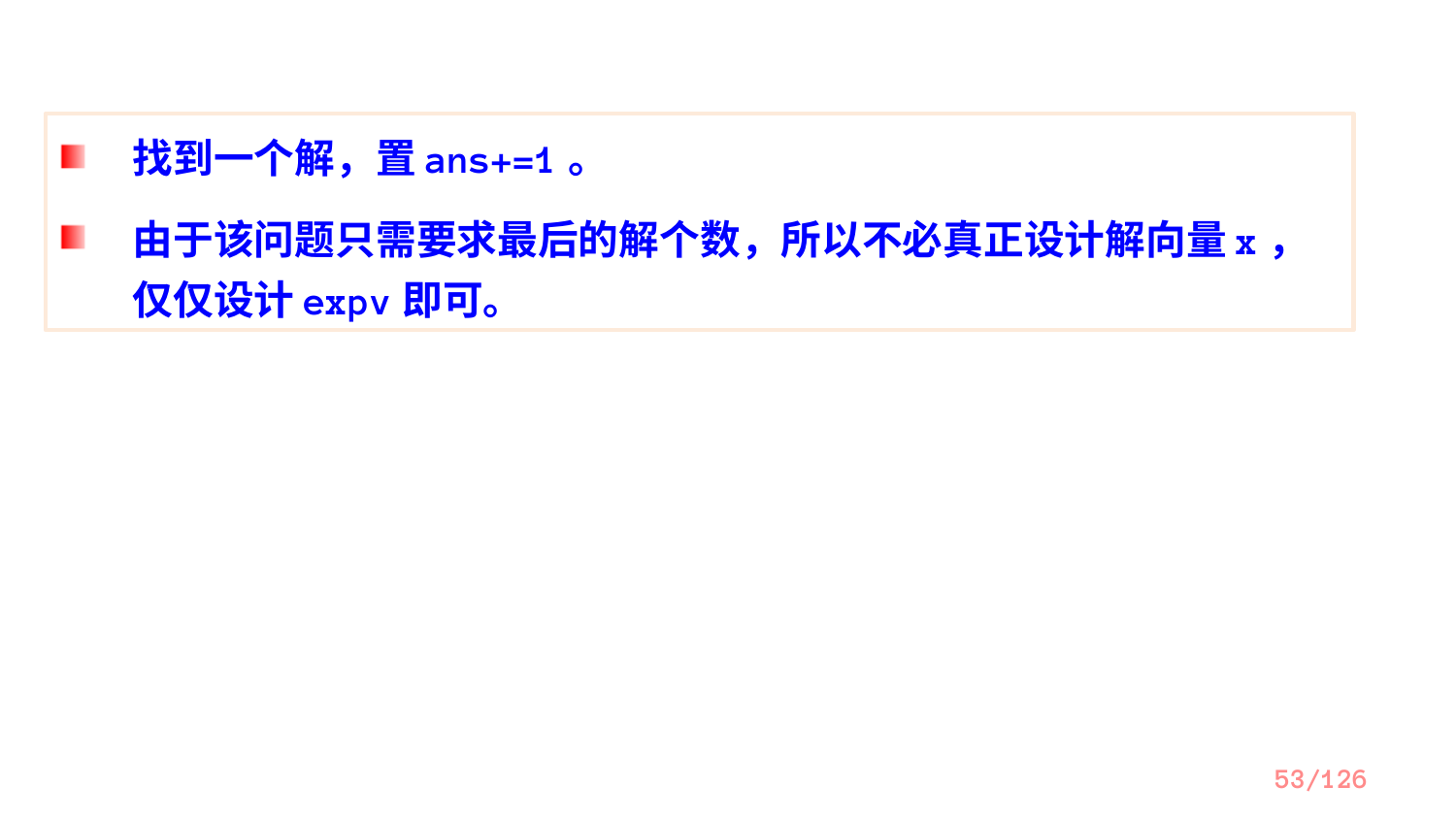

找到一个解，置ans+=1。
由于该问题只需要求最后的解个数，所以不必真正设计解向量x，仅仅设计expv即可。
53/126